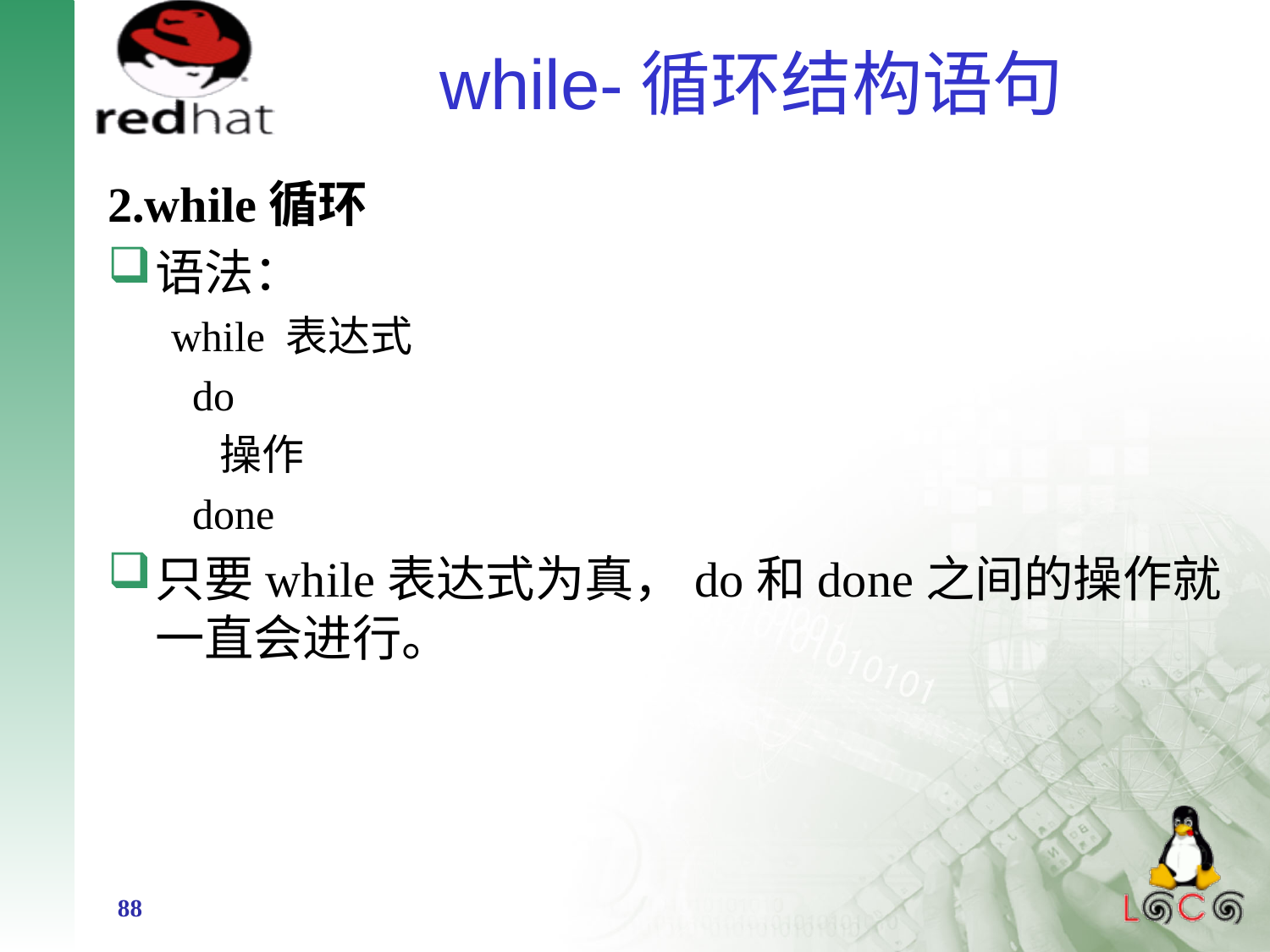

# while-循环结构语句
2.while循环
语法：
while 表达式
  do
    操作
  done
只要while表达式为真，do和done之间的操作就一直会进行。
88